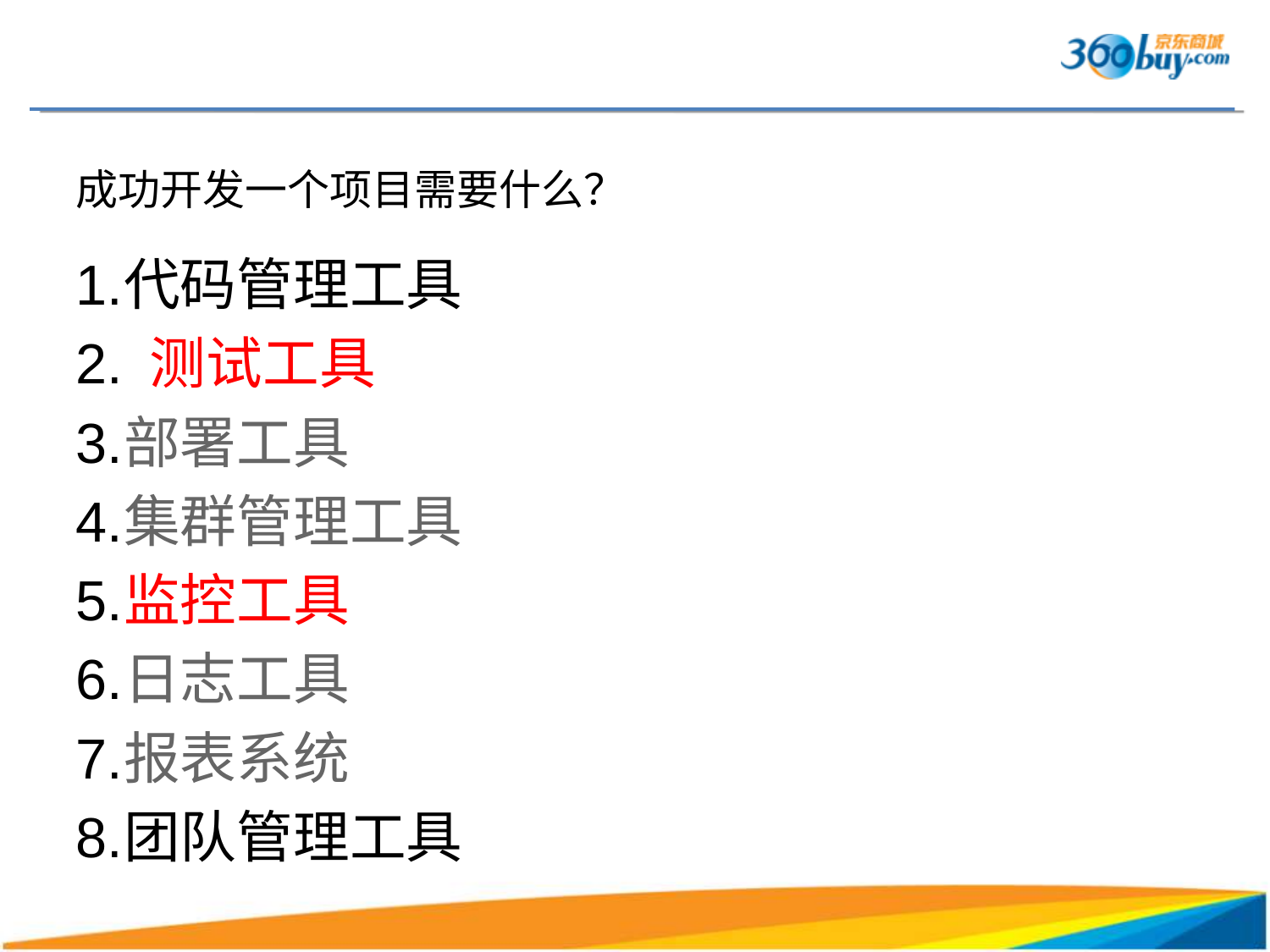

成功开发一个项目需要什么？
代码管理工具
 测试工具
部署工具
集群管理工具
监控工具
日志工具
报表系统
团队管理工具